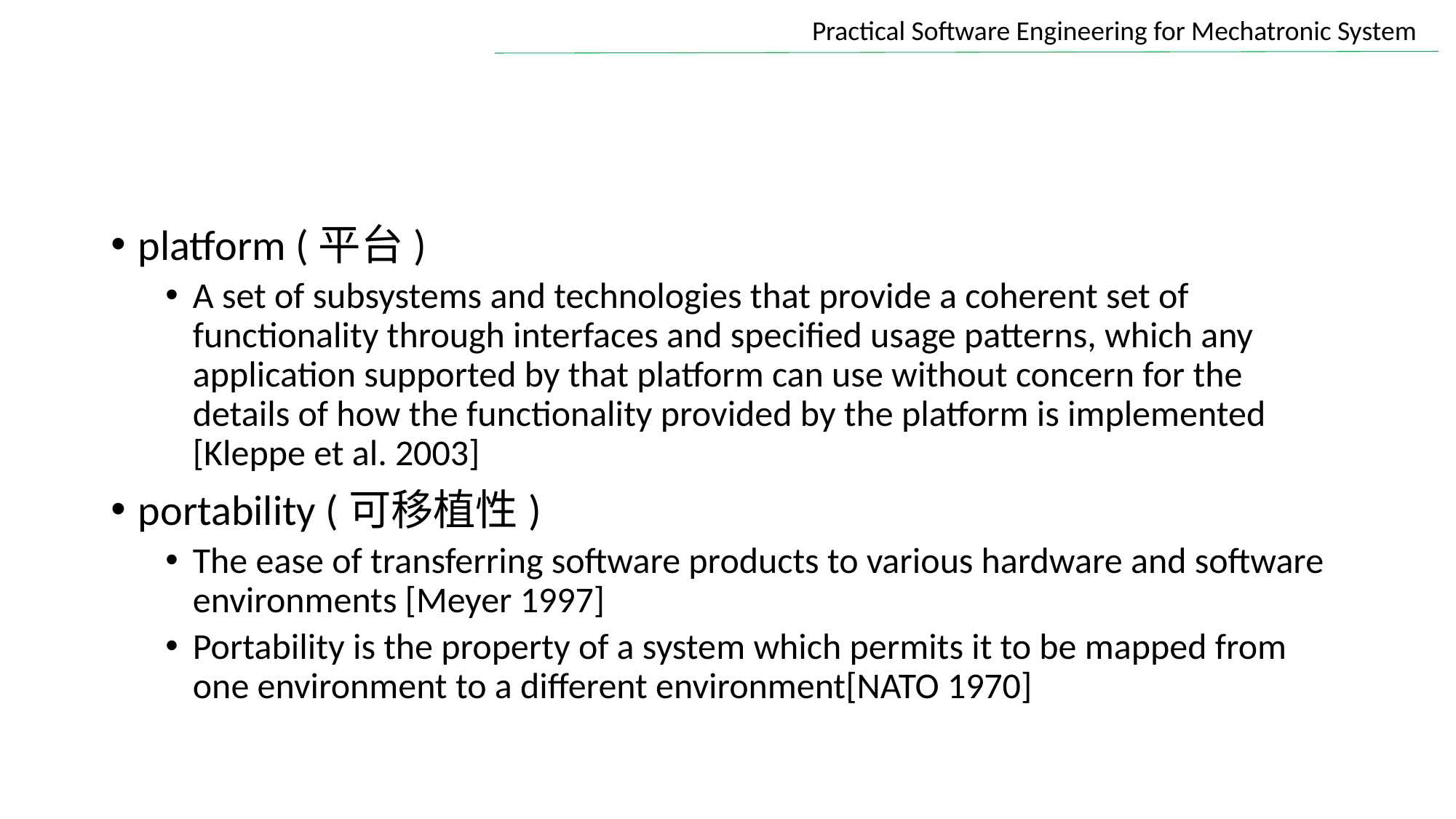

#
platform (平台)
A set of subsystems and technologies that provide a coherent set of functionality through interfaces and specified usage patterns, which any application supported by that platform can use without concern for the details of how the functionality provided by the platform is implemented [Kleppe et al. 2003]
portability (可移植性)
The ease of transferring software products to various hardware and software environments [Meyer 1997]
Portability is the property of a system which permits it to be mapped from one environment to a different environment[NATO 1970]

21